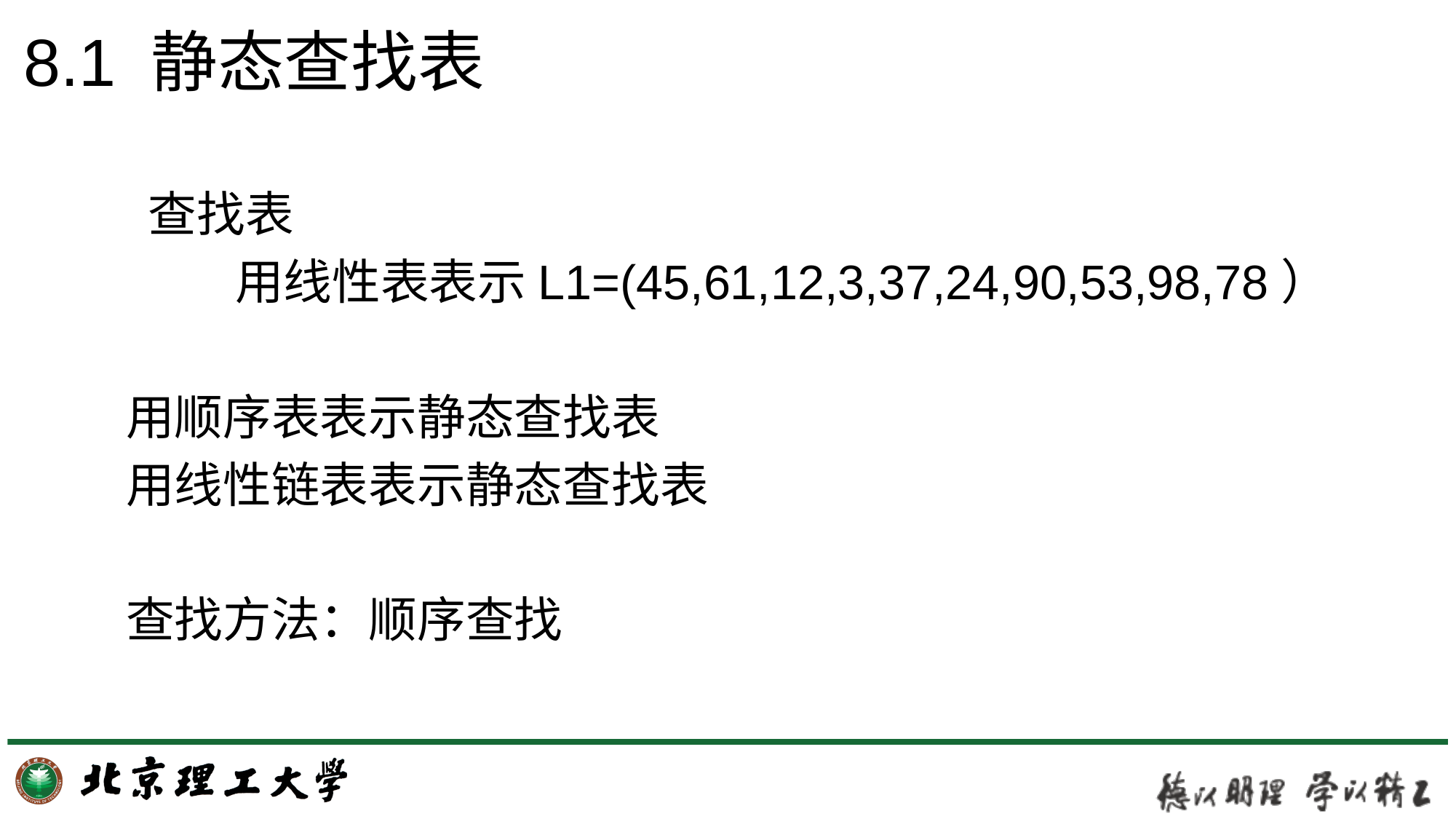

# 8.1 静态查找表
 查找表
	用线性表表示L1=(45,61,12,3,37,24,90,53,98,78）

用顺序表表示静态查找表
用线性链表表示静态查找表

查找方法：顺序查找